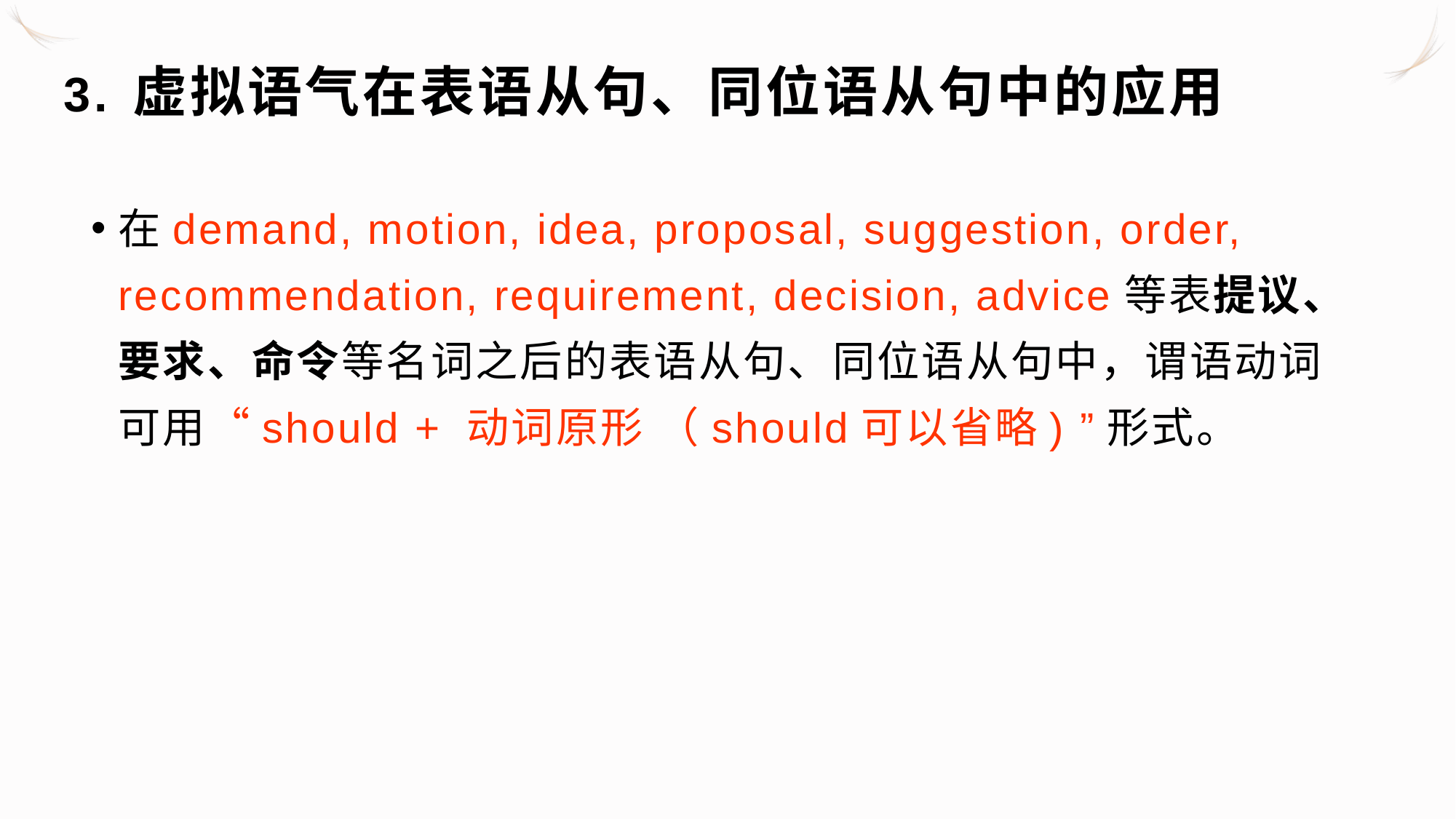

# 3. 虚拟语气在表语从句、同位语从句中的应用
在demand, motion, idea, proposal, suggestion, order, recommendation, requirement, decision, advice等表提议、要求、命令等名词之后的表语从句、同位语从句中，谓语动词可用“should + 动词原形 （should可以省略) ”形式。